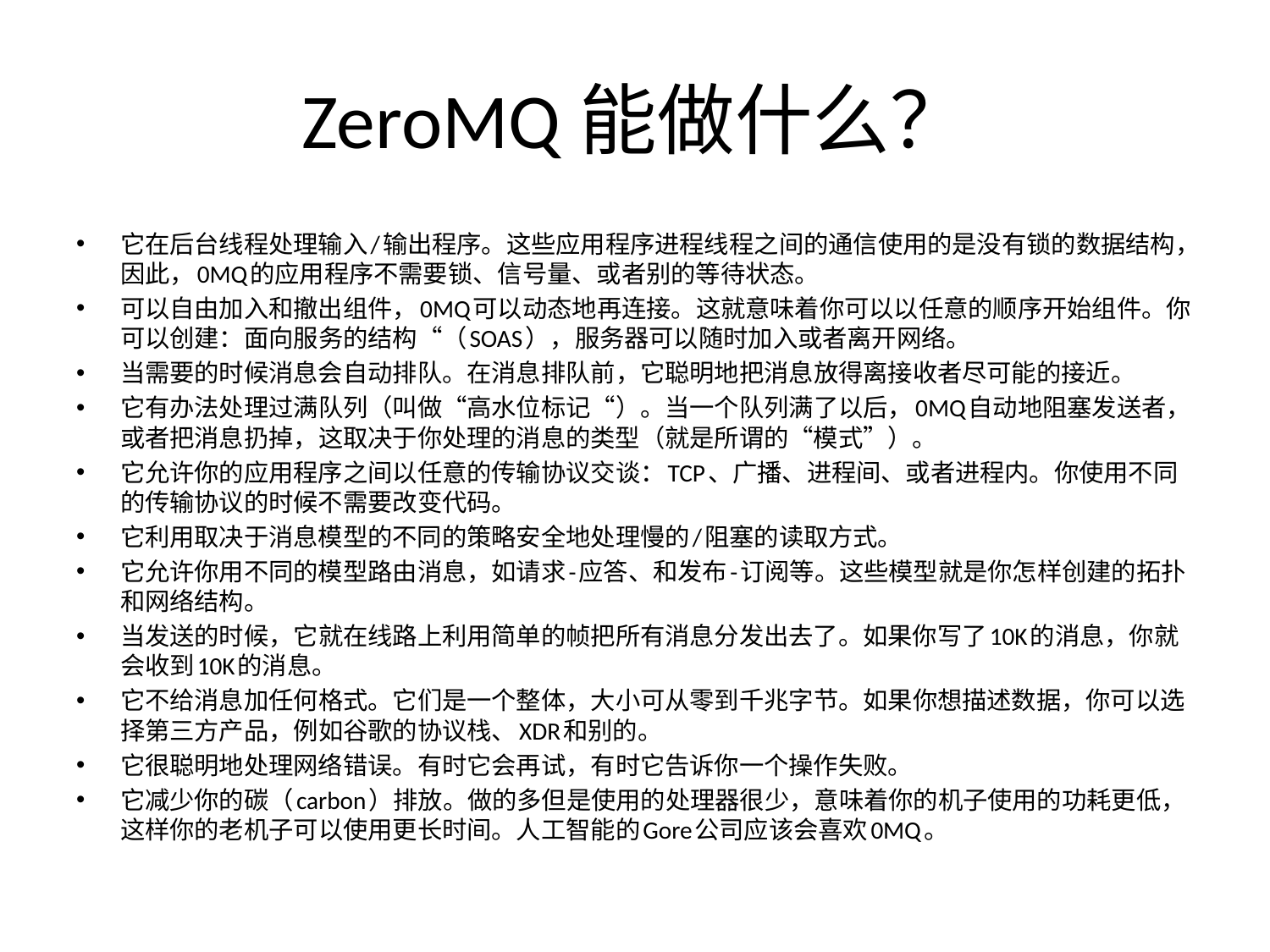

# ZeroMQ能做什么？
它在后台线程处理输入/输出程序。这些应用程序进程线程之间的通信使用的是没有锁的数据结构，因此，0MQ的应用程序不需要锁、信号量、或者别的等待状态。
可以自由加入和撤出组件，0MQ可以动态地再连接。这就意味着你可以以任意的顺序开始组件。你可以创建：面向服务的结构“（SOAS），服务器可以随时加入或者离开网络。
当需要的时候消息会自动排队。在消息排队前，它聪明地把消息放得离接收者尽可能的接近。
它有办法处理过满队列（叫做“高水位标记“）。当一个队列满了以后，0MQ自动地阻塞发送者，或者把消息扔掉，这取决于你处理的消息的类型（就是所谓的“模式”）。
它允许你的应用程序之间以任意的传输协议交谈：TCP、广播、进程间、或者进程内。你使用不同的传输协议的时候不需要改变代码。
它利用取决于消息模型的不同的策略安全地处理慢的/阻塞的读取方式。
它允许你用不同的模型路由消息，如请求-应答、和发布-订阅等。这些模型就是你怎样创建的拓扑和网络结构。
当发送的时候，它就在线路上利用简单的帧把所有消息分发出去了。如果你写了10K的消息，你就会收到10K的消息。
它不给消息加任何格式。它们是一个整体，大小可从零到千兆字节。如果你想描述数据，你可以选择第三方产品，例如谷歌的协议栈、XDR和别的。
它很聪明地处理网络错误。有时它会再试，有时它告诉你一个操作失败。
它减少你的碳（carbon）排放。做的多但是使用的处理器很少，意味着你的机子使用的功耗更低，这样你的老机子可以使用更长时间。人工智能的Gore公司应该会喜欢0MQ。